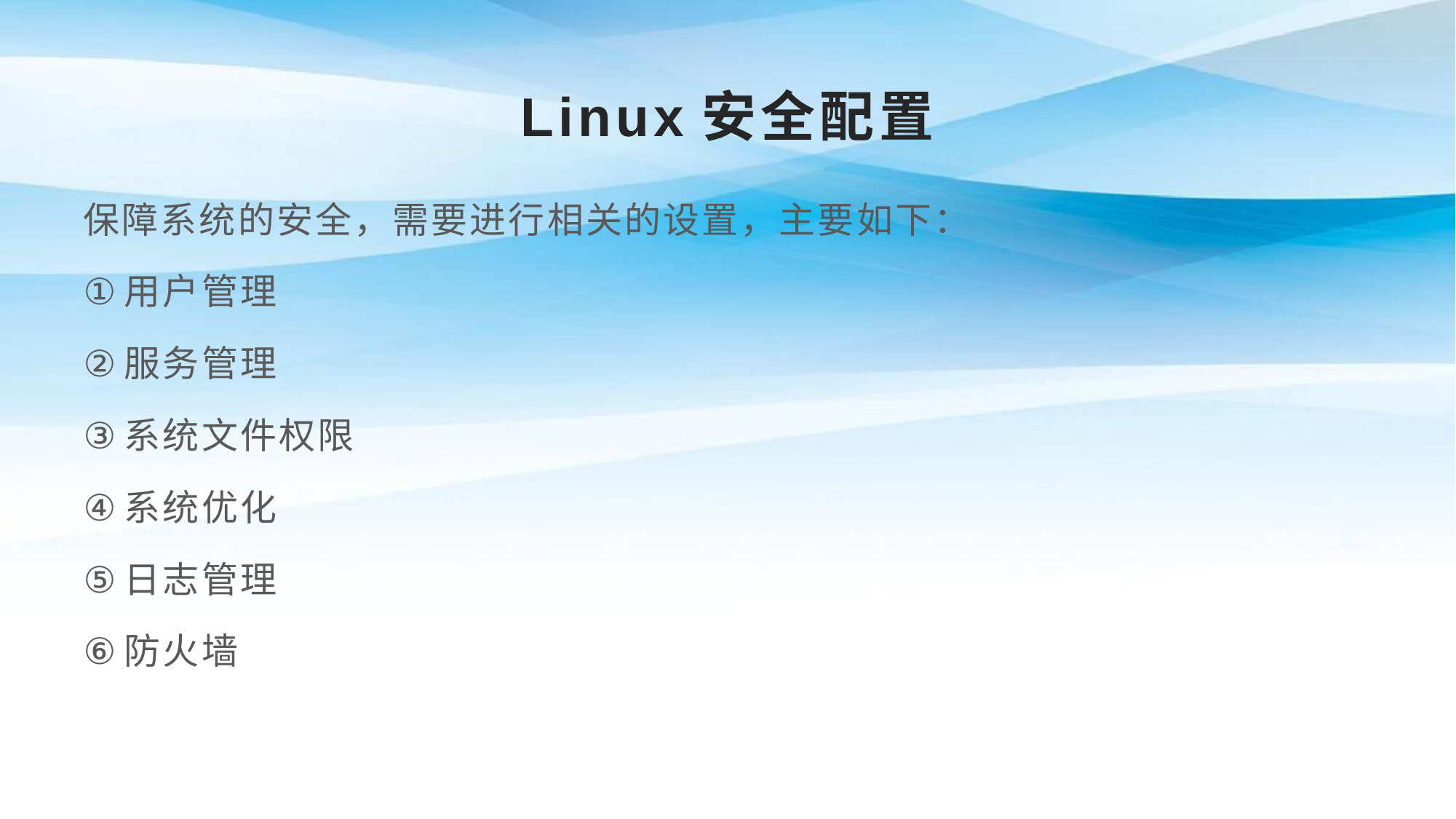

# Linux安全配置
保障系统的安全，需要进行相关的设置，主要如下：
用户管理
服务管理
系统文件权限
系统优化
日志管理
防火墙